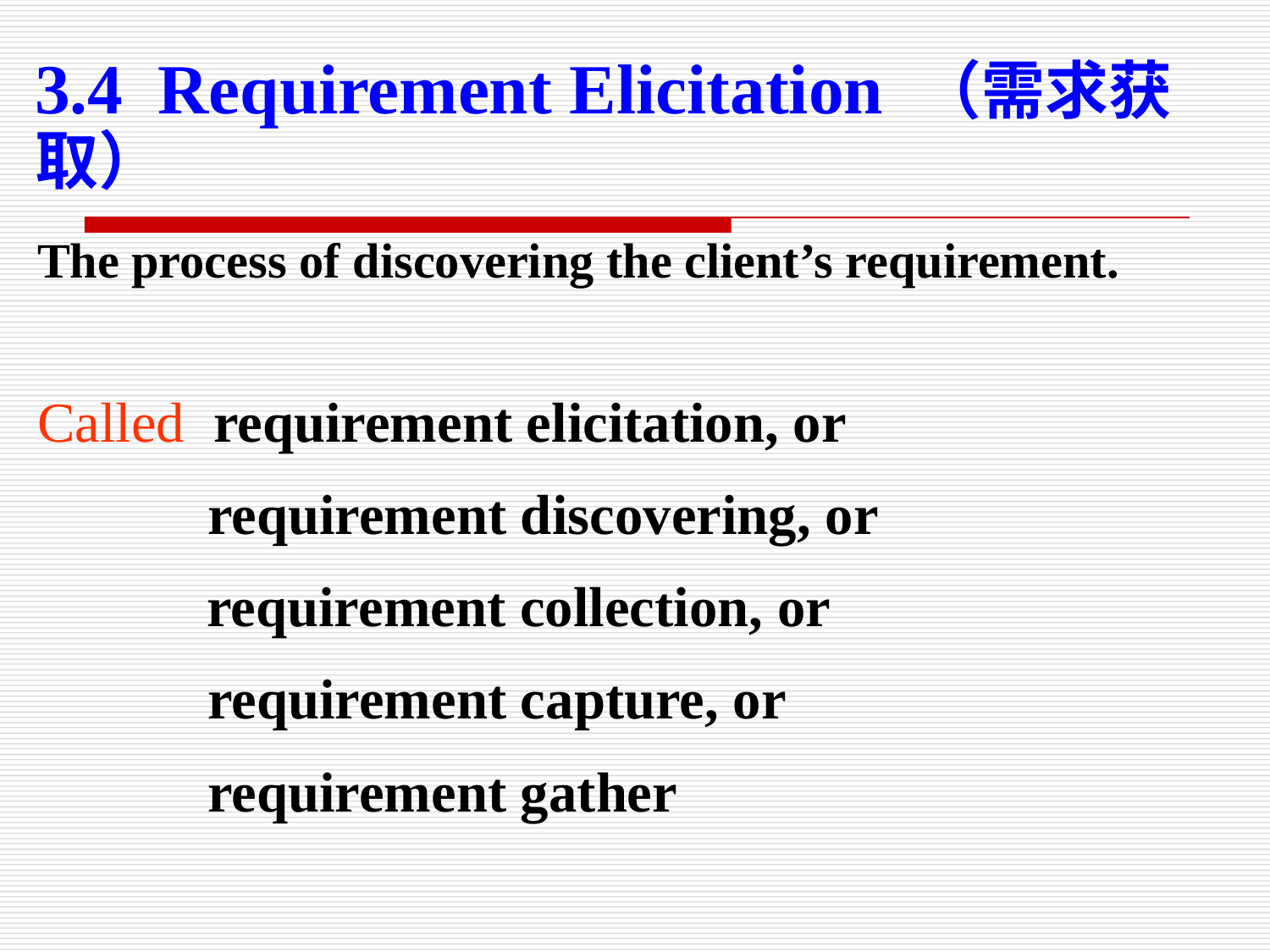

3.4  Requirement Elicitation （需求获取）
The process of discovering the client’s requirement.

Called  requirement elicitation, or
            requirement discovering, or
	   requirement collection, or
            requirement capture, or
            requirement gather